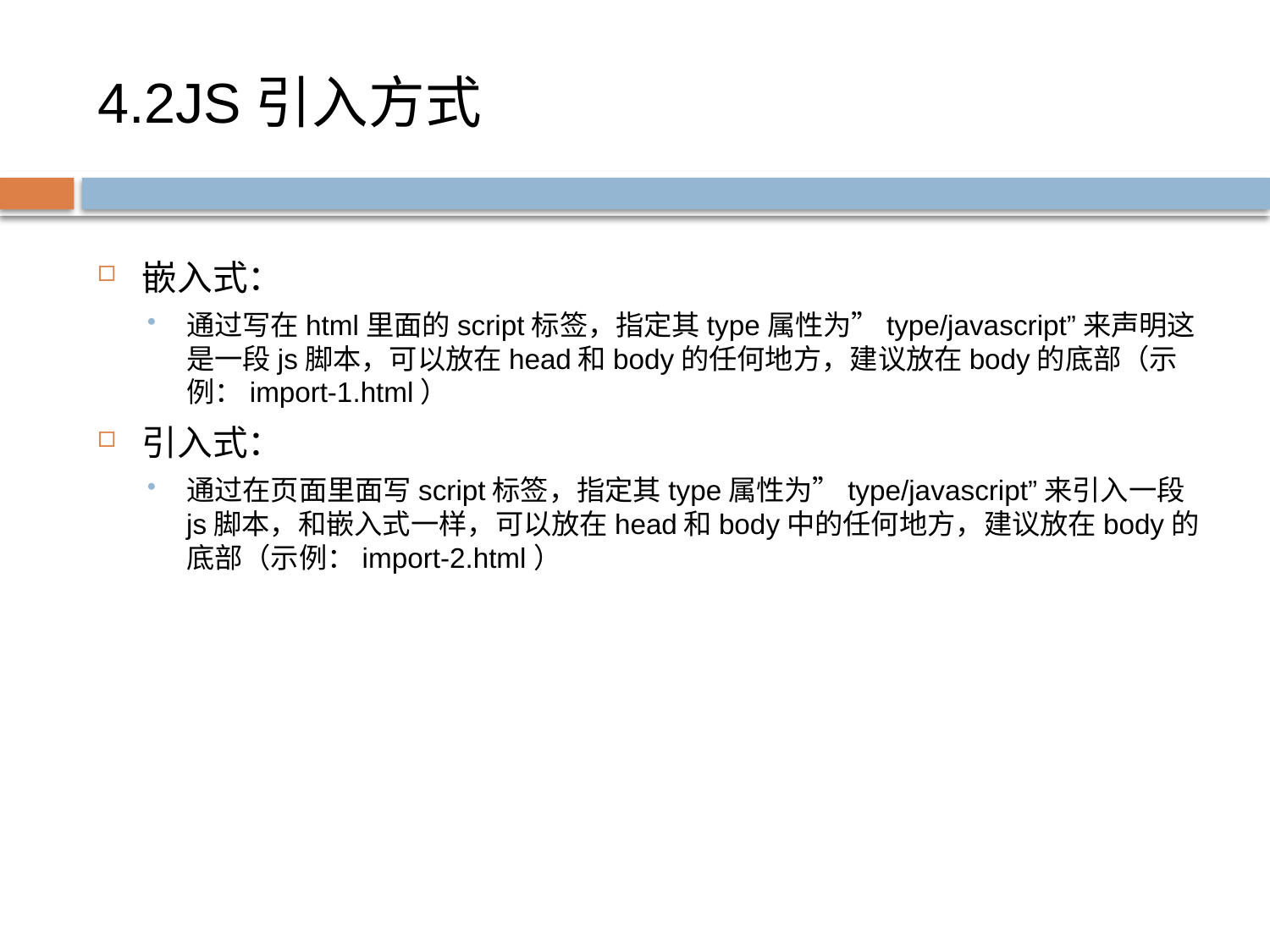

# 4.2JS引入方式
嵌入式：
通过写在html里面的script标签，指定其type属性为”type/javascript”来声明这是一段js脚本，可以放在head和body的任何地方，建议放在body的底部（示例：import-1.html）
引入式：
通过在页面里面写script标签，指定其type属性为”type/javascript”来引入一段js脚本，和嵌入式一样，可以放在head和body中的任何地方，建议放在body的底部（示例：import-2.html）